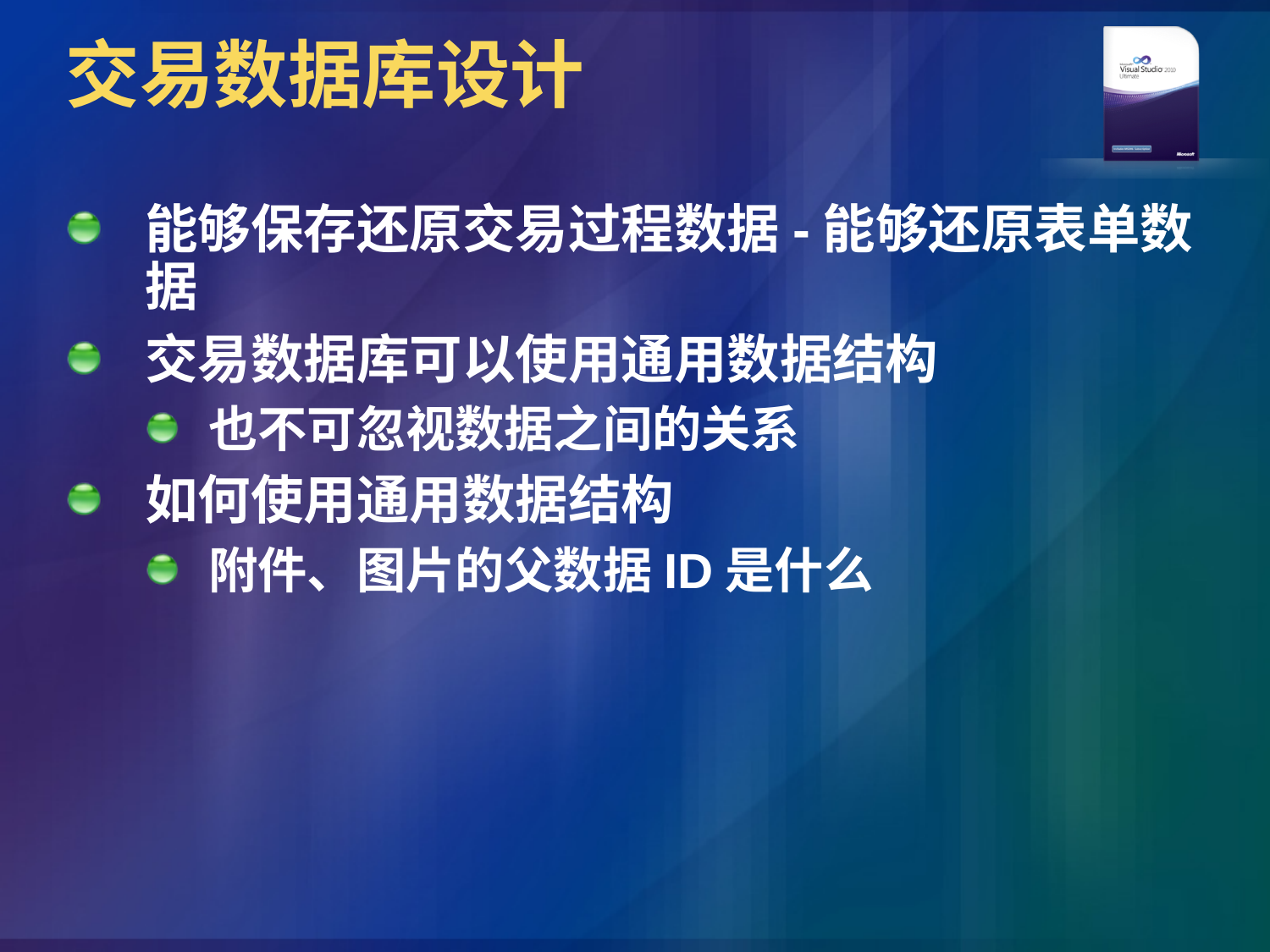

# 交易数据库设计
能够保存还原交易过程数据-能够还原表单数据
交易数据库可以使用通用数据结构
也不可忽视数据之间的关系
如何使用通用数据结构
附件、图片的父数据ID是什么